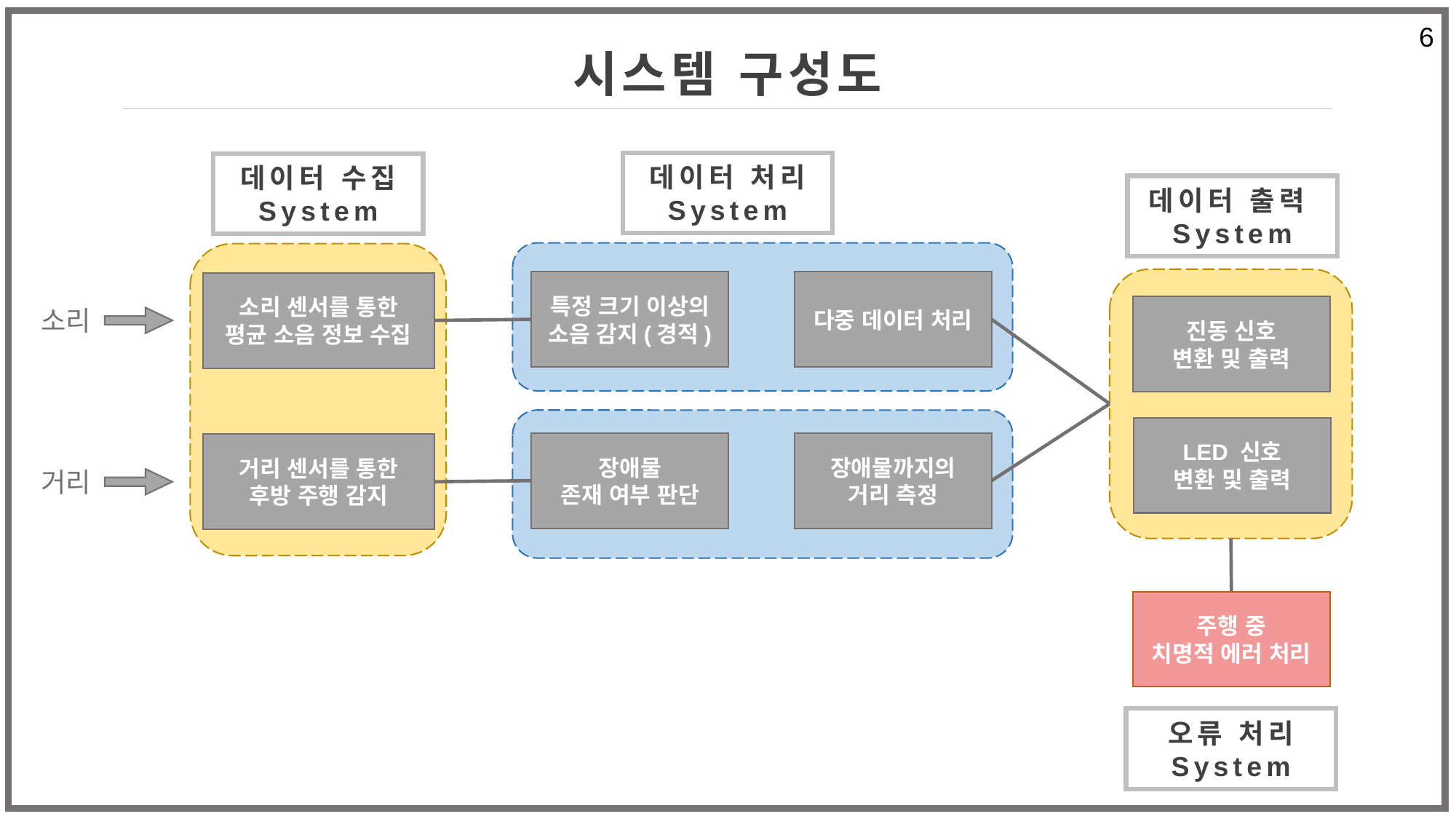

6
시스템 구성도
데이터 처리
System
데이터 수집
System
데이터 출력System

특정 크기 이상의
소음 감지(경적)
다중 데이터 처리
소리 센서를 통한
평균 소음 정보 수집
진동 신호
변환 및 출력
소리

LED 신호
변환 및 출력
장애물
존재 여부 판단
장애물까지의
거리 측정
거리 센서를 통한
후방 주행 감지
거리

주행 중
치명적 에러 처리
오류 처리
System